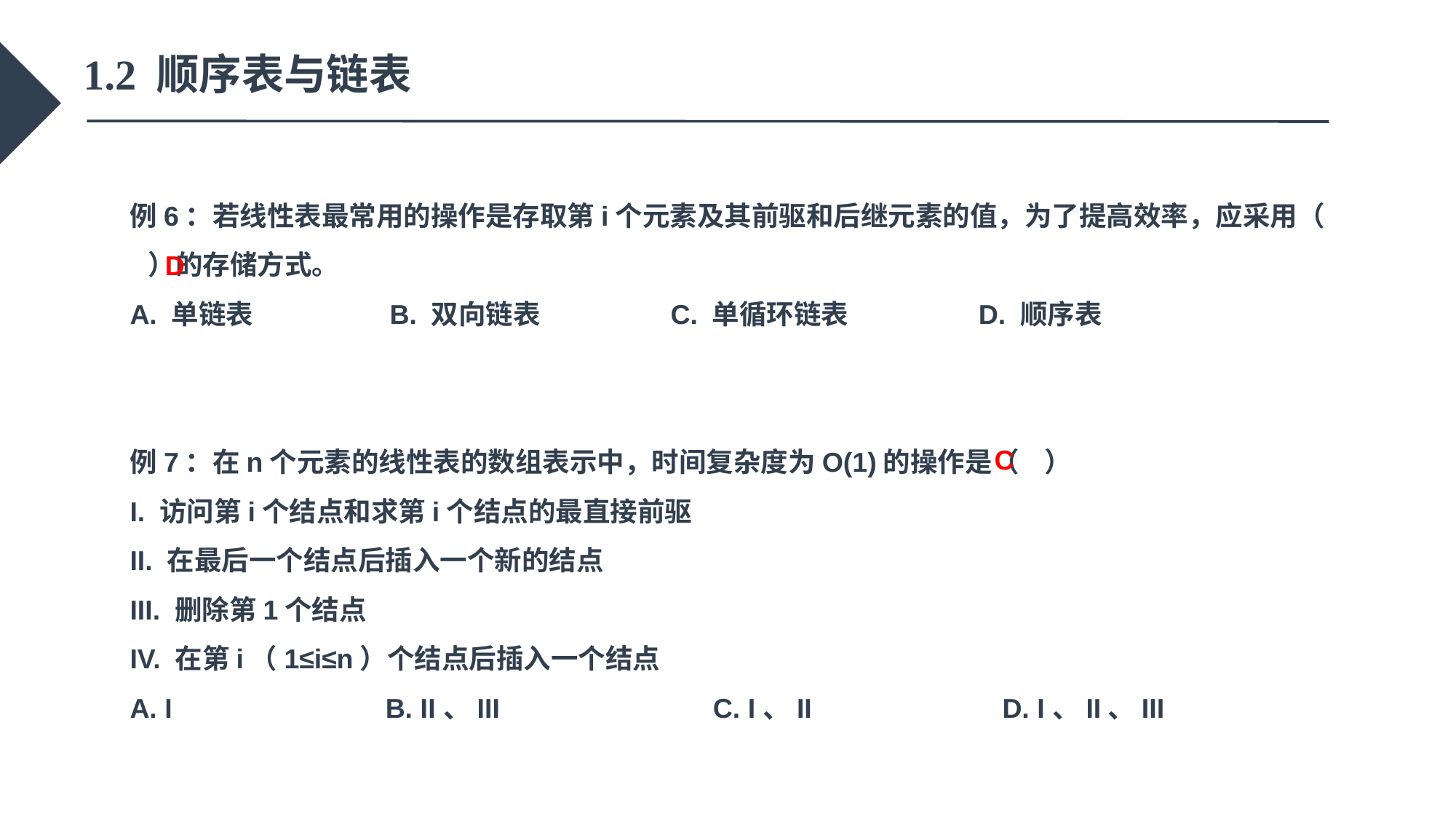

1.2 顺序表与链表

例6：若线性表最常用的操作是存取第i个元素及其前驱和后继元素的值，为了提高效率，应采用（    ）的存储方式。
A. 单链表                     B. 双向链表                    C. 单循环链表                    D. 顺序表
D
添加标题
例7：在n个元素的线性表的数组表示中，时间复杂度为O(1)的操作是（    ）
I. 访问第i个结点和求第i个结点的最直接前驱
II. 在最后一个结点后插入一个新的结点
III. 删除第1个结点
IV. 在第i（1≤i≤n）个结点后插入一个结点
A. I                            B. II、III                            C. I、II                         D. I、II、III
C